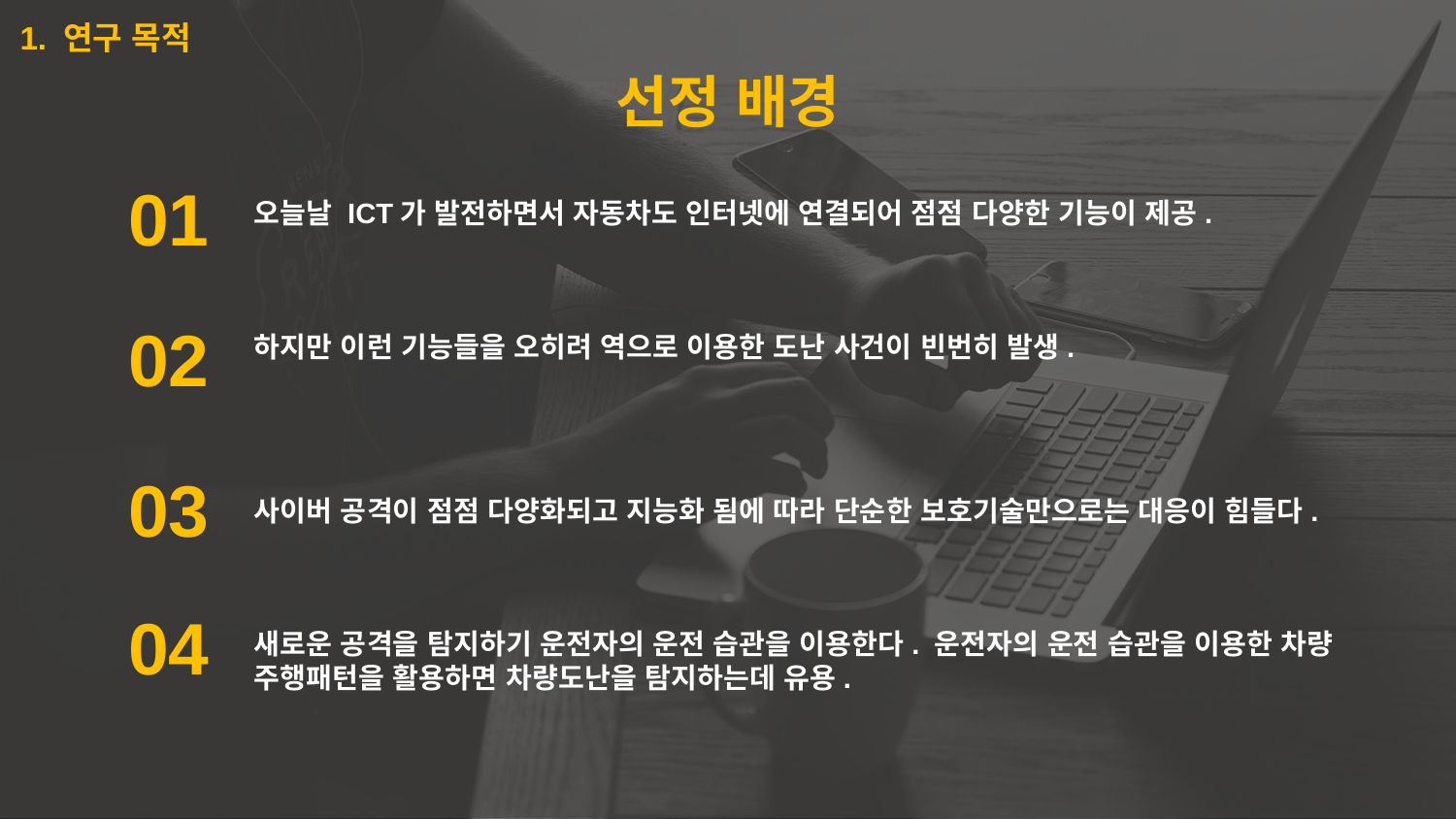

1. 연구 목적
선정 배경
01
오늘날 ICT가 발전하면서 자동차도 인터넷에 연결되어 점점 다양한 기능이 제공.
02
하지만 이런 기능들을 오히려 역으로 이용한 도난 사건이 빈번히 발생.
03
사이버 공격이 점점 다양화되고 지능화 됨에 따라 단순한 보호기술만으로는 대응이 힘들다.
04
새로운 공격을 탐지하기 운전자의 운전 습관을 이용한다. 운전자의 운전 습관을 이용한 차량 주행패턴을 활용하면 차량도난을 탐지하는데 유용.